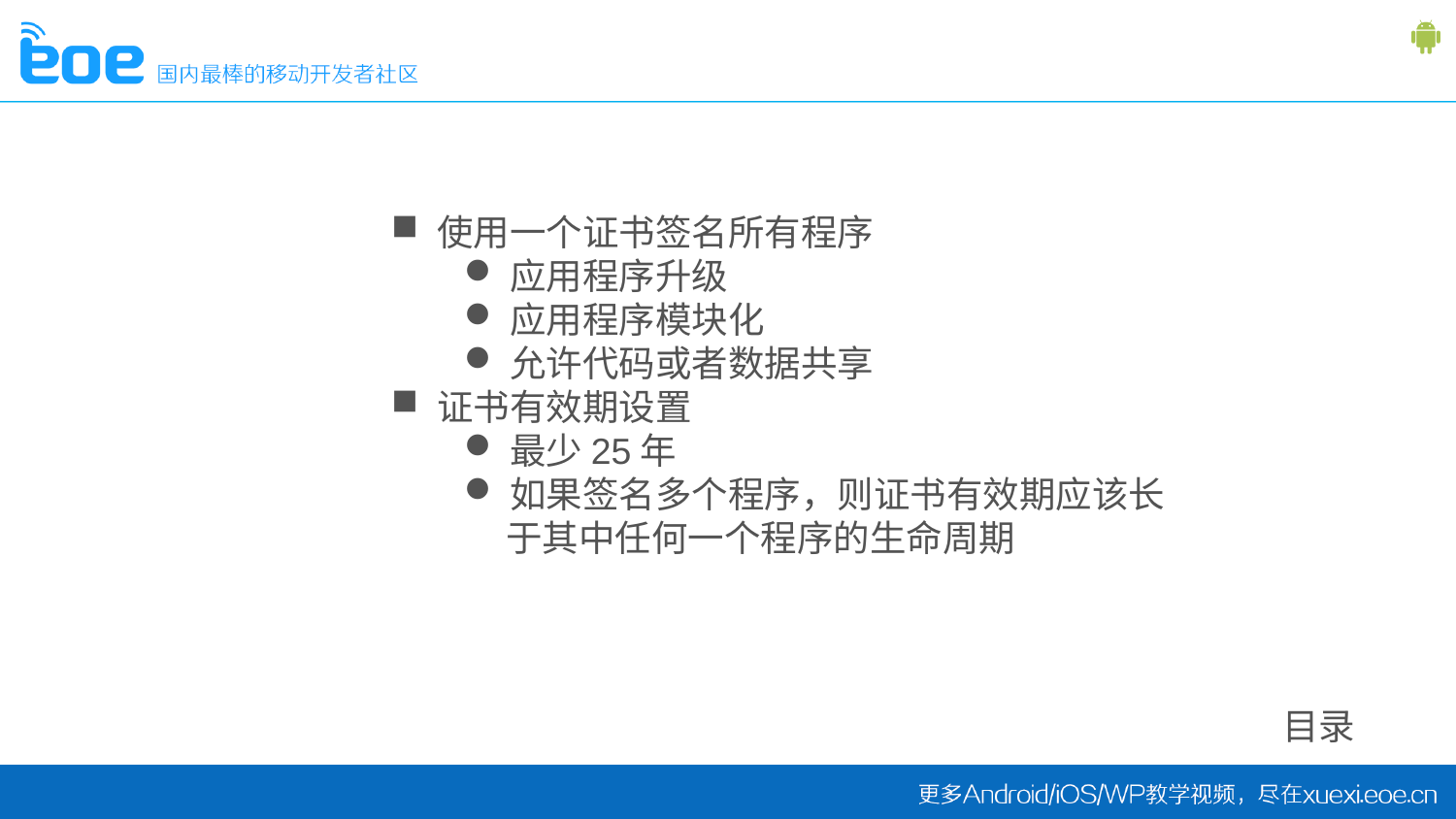

使用一个证书签名所有程序
应用程序升级
应用程序模块化
允许代码或者数据共享
证书有效期设置
最少25年
如果签名多个程序，则证书有效期应该长
    于其中任何一个程序的生命周期
目录